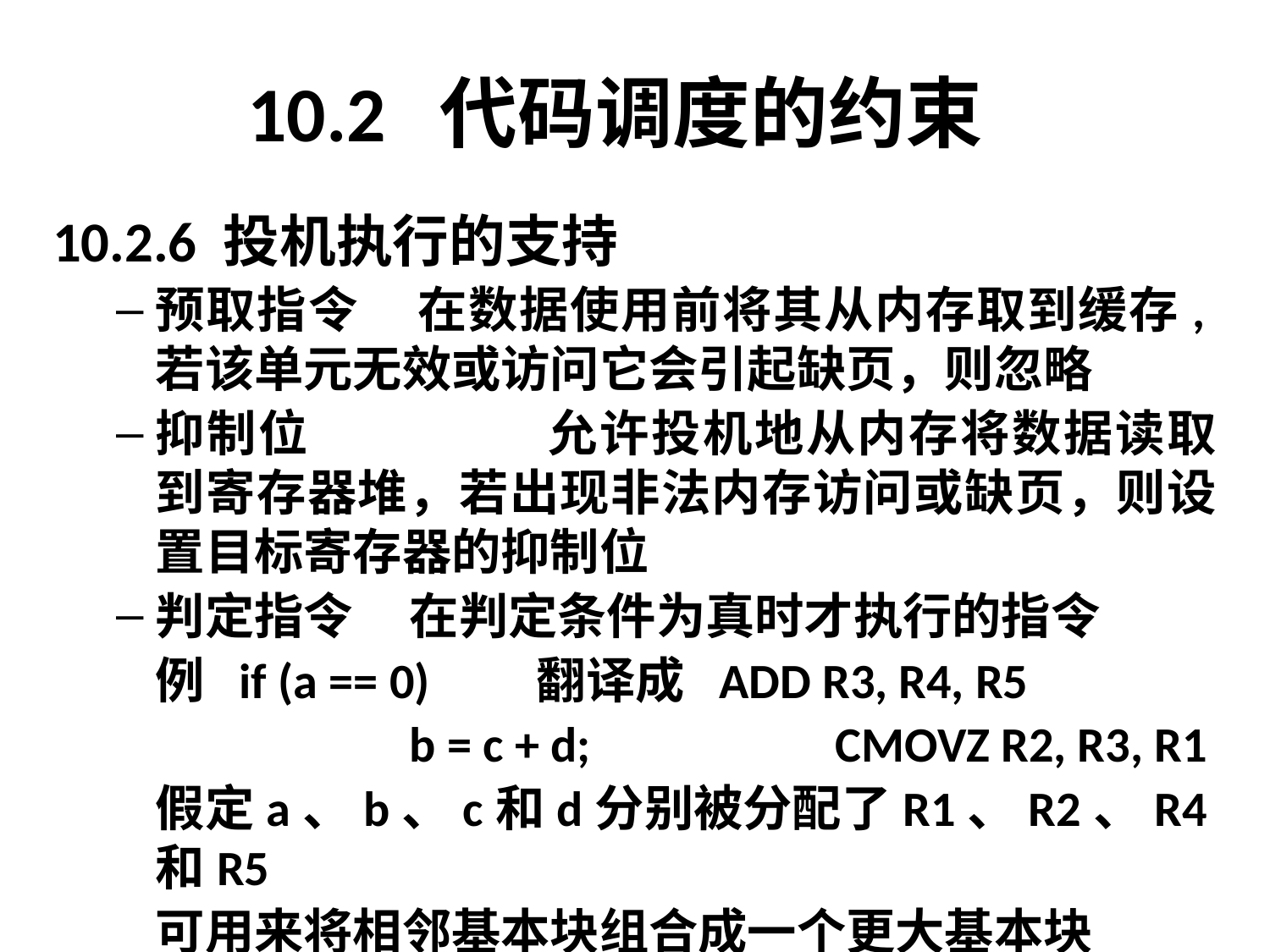

# 10.2  代码调度的约束
10.2.6 投机执行的支持
预取指令	在数据使用前将其从内存取到缓存,若该单元无效或访问它会引起缺页，则忽略
抑制位		允许投机地从内存将数据读取到寄存器堆，若出现非法内存访问或缺页，则设置目标寄存器的抑制位
判定指令	在判定条件为真时才执行的指令
	例  if (a == 0)	翻译成  ADD R3, R4, R5
			b = c + d;		    CMOVZ R2, R3, R1
	假定a、b、c和d分别被分配了R1、R2、R4和R5
	可用来将相邻基本块组合成一个更大基本块